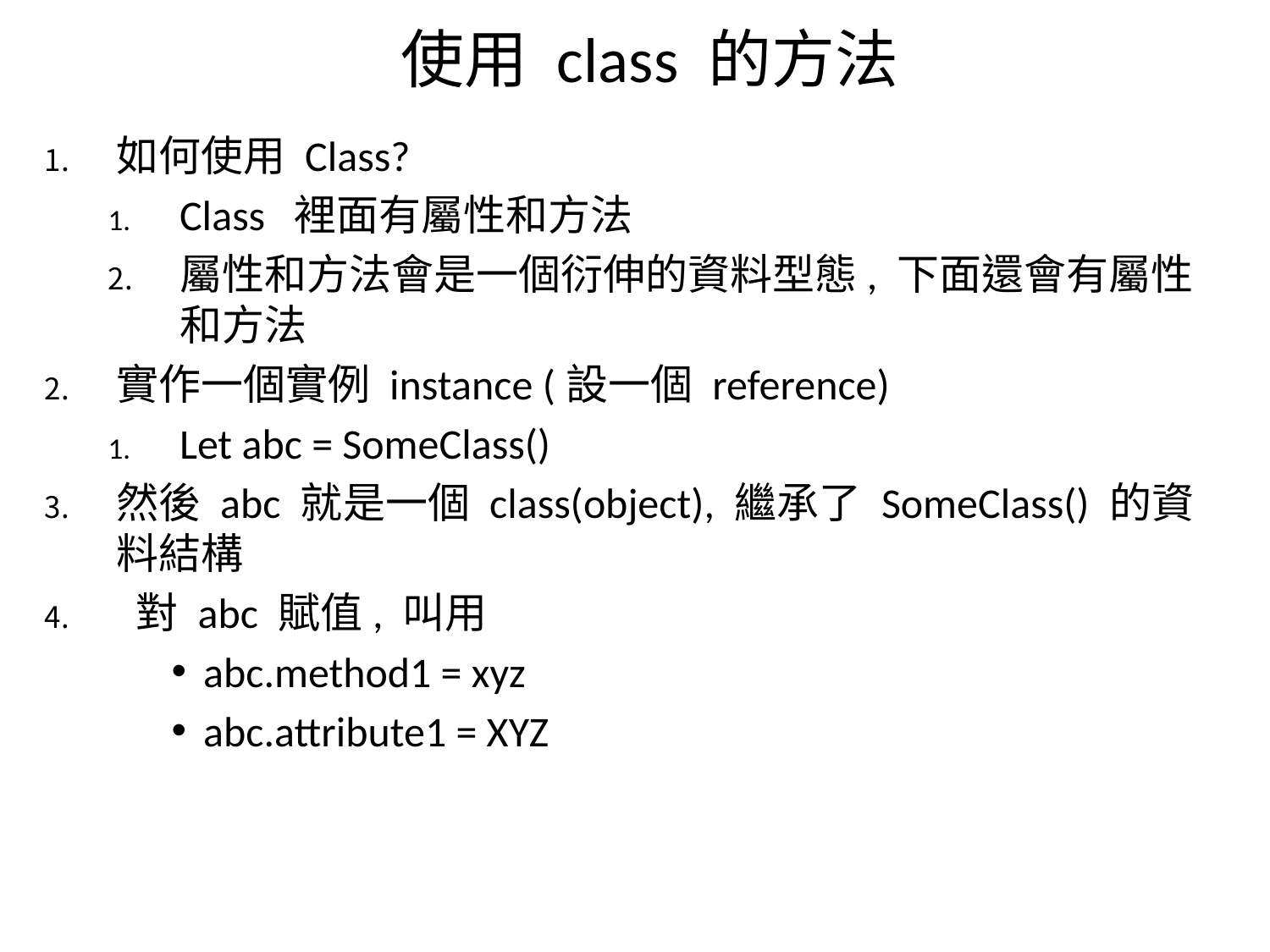

# 使用 class 的方法
如何使用 Class?
Class  裡面有屬性和方法
屬性和方法會是一個衍伸的資料型態, 下面還會有屬性和方法
實作一個實例 instance (設一個 reference)
Let abc = SomeClass()
然後 abc 就是一個 class(object), 繼承了 SomeClass() 的資料結構
 對 abc 賦值, 叫用
abc.method1 = xyz
abc.attribute1 = XYZ